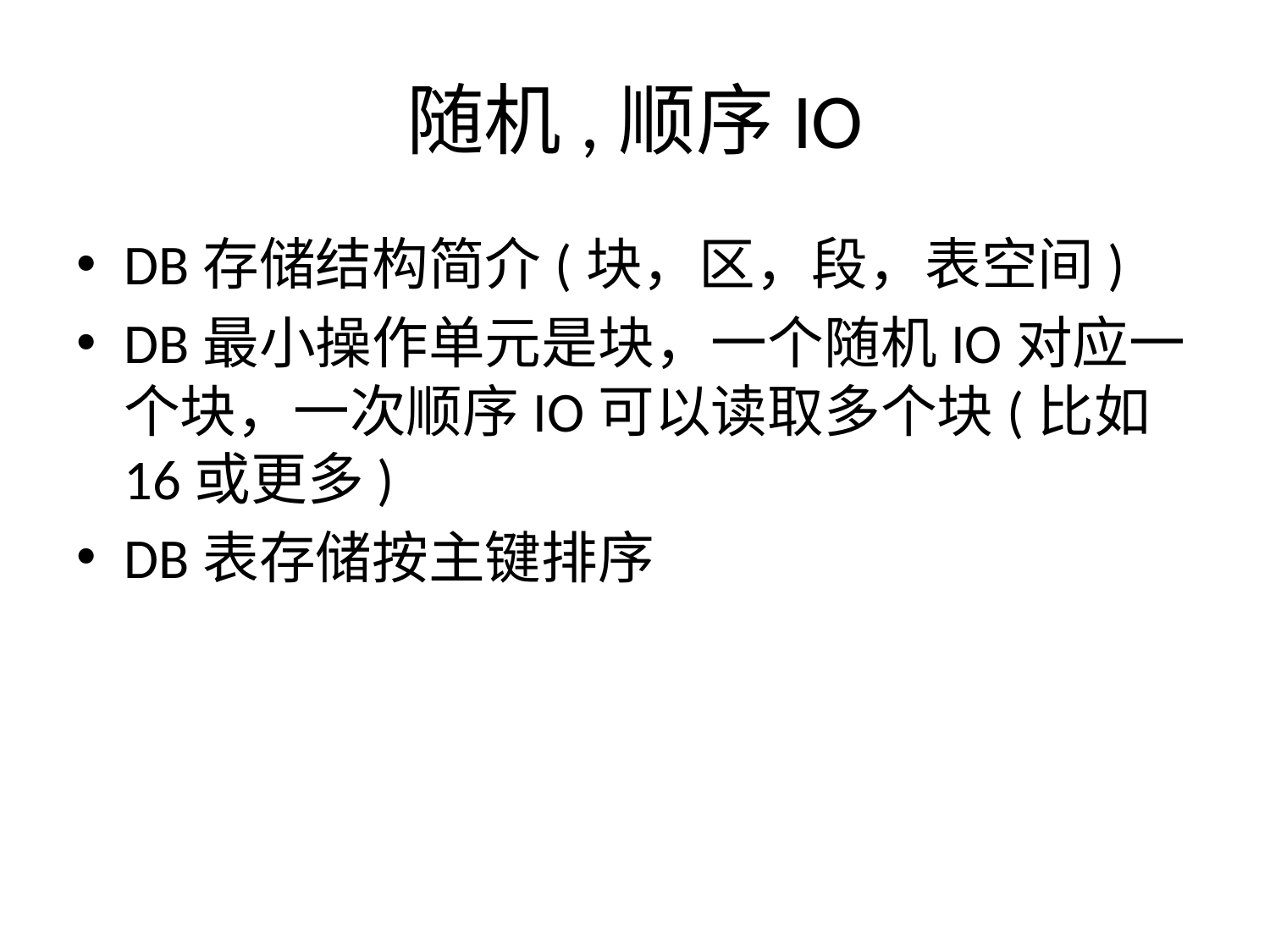

# 随机,顺序IO
DB存储结构简介(块，区，段，表空间)
DB最小操作单元是块，一个随机IO对应一个块，一次顺序IO可以读取多个块(比如16或更多)
DB表存储按主键排序